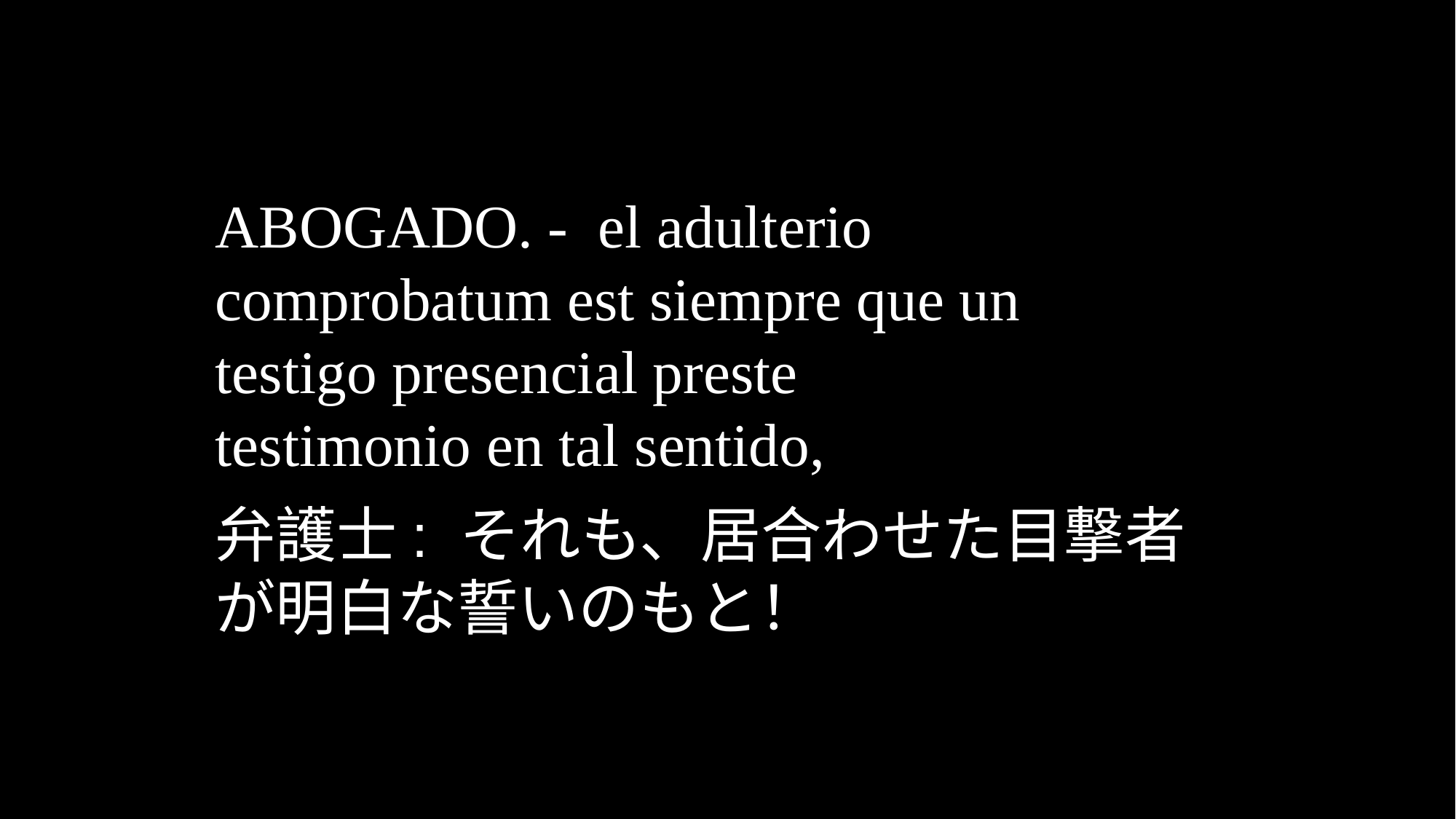

ABOGADO. -  el adulterio comprobatum est siempre que un testigo presencial preste testimonio en tal sentido,

弁護士: それも、居合わせた目撃者が明白な誓いのもと！